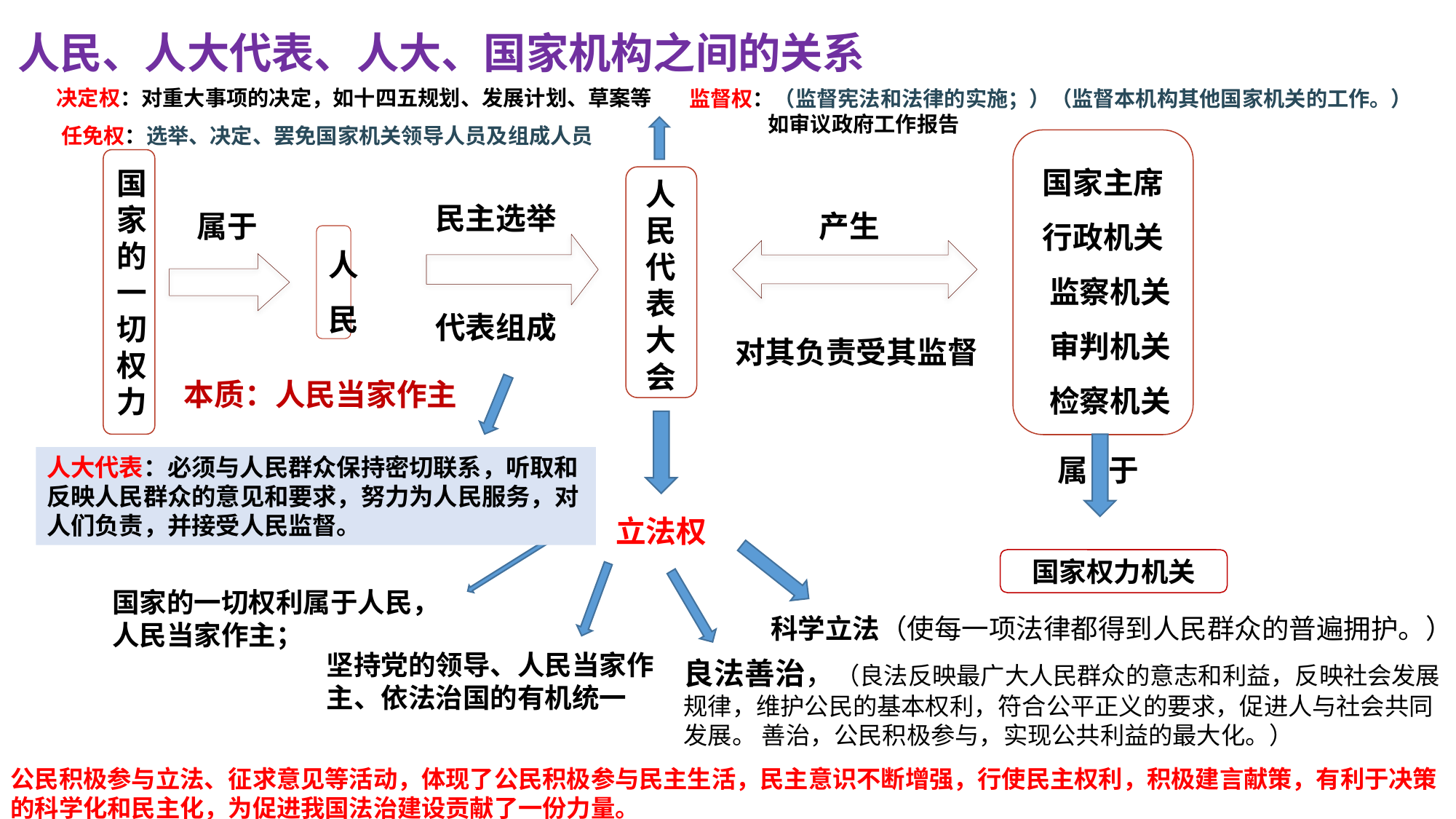

人民、人大代表、人大、国家机构之间的关系
监督权：（监督宪法和法律的实施；）（监督本机构其他国家机关的工作。）
               如审议政府工作报告
决定权：对重大事项的决定，如十四五规划、发展计划、草案等
任免权：选举、决定、罢免国家机关领导人员及组成人员

国家主席行政机关
 监察机关
 审判机关
 检察机关
国家的
一切权力
人民代表大会
民主选举

代表组成
属于
产生
人
民

对其负责受其监督
本质：人民当家作主

立法权
科学立法（使每一项法律都得到人民群众的普遍拥护。）

属   于
人大代表：必须与人民群众保持密切联系，听取和反映人民群众的意见和要求，努力为人民服务，对人们负责，并接受人民监督。

国家权力机关

国家的一切权利属于人民，
人民当家作主；
坚持党的领导、人民当家作主、依法治国的有机统一
良法善治，（良法反映最广大人民群众的意志和利益，反映社会发展规律，维护公民的基本权利，符合公平正义的要求，促进人与社会共同发展。 善治，公民积极参与，实现公共利益的最大化。）
公民积极参与立法、征求意见等活动，体现了公民积极参与民主生活，民主意识不断增强，行使民主权利，积极建言献策，有利于决策的科学化和民主化，为促进我国法治建设贡献了一份力量。